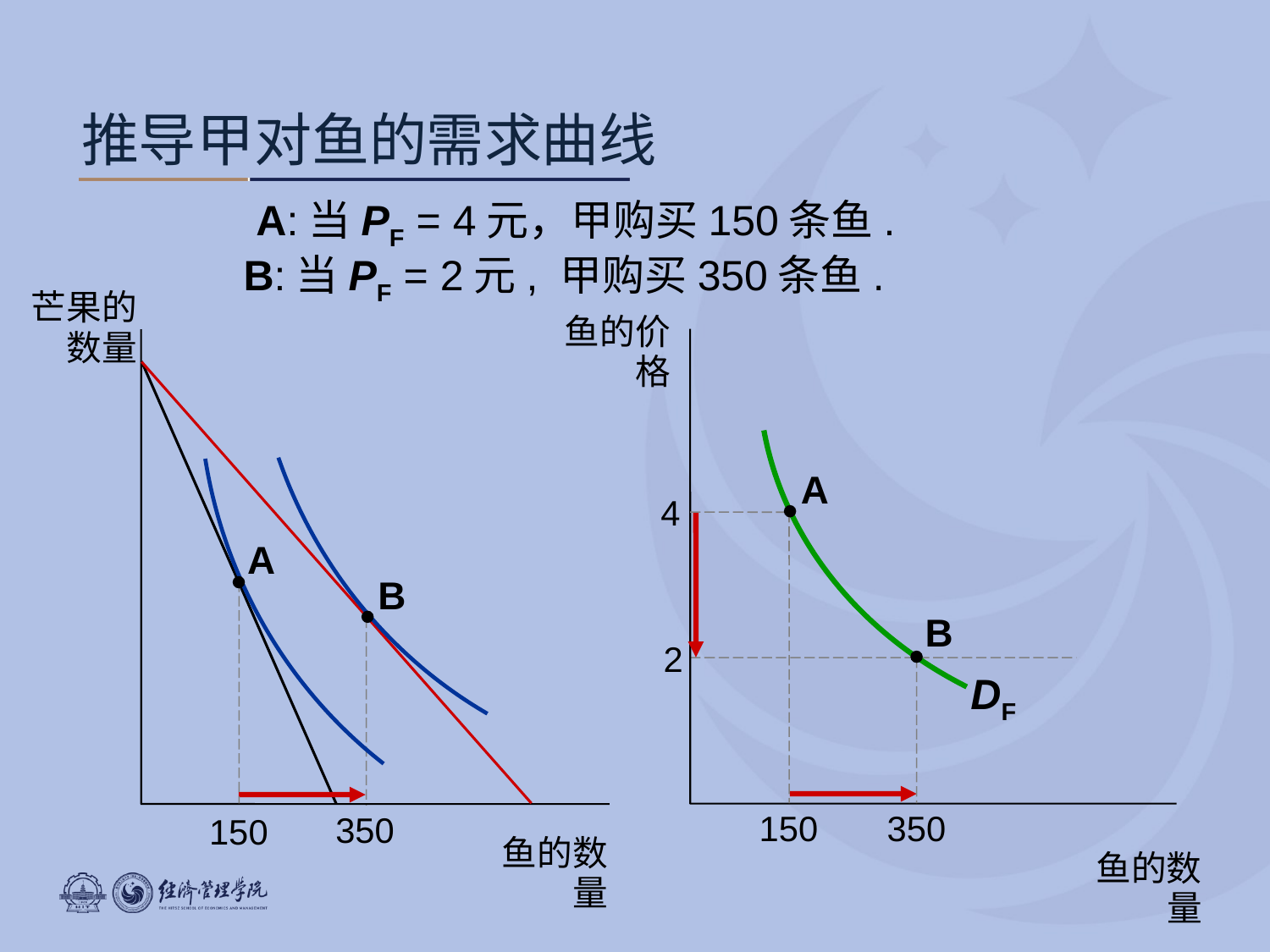

推导甲对鱼的需求曲线
A:当PF = 4元，甲购买150条鱼.
B:当PF = 2元, 甲购买350条鱼.

芒果的数量

B

鱼的价格

DF

A
4

150

A

150
B

350

350
2

鱼的数量
鱼的数量